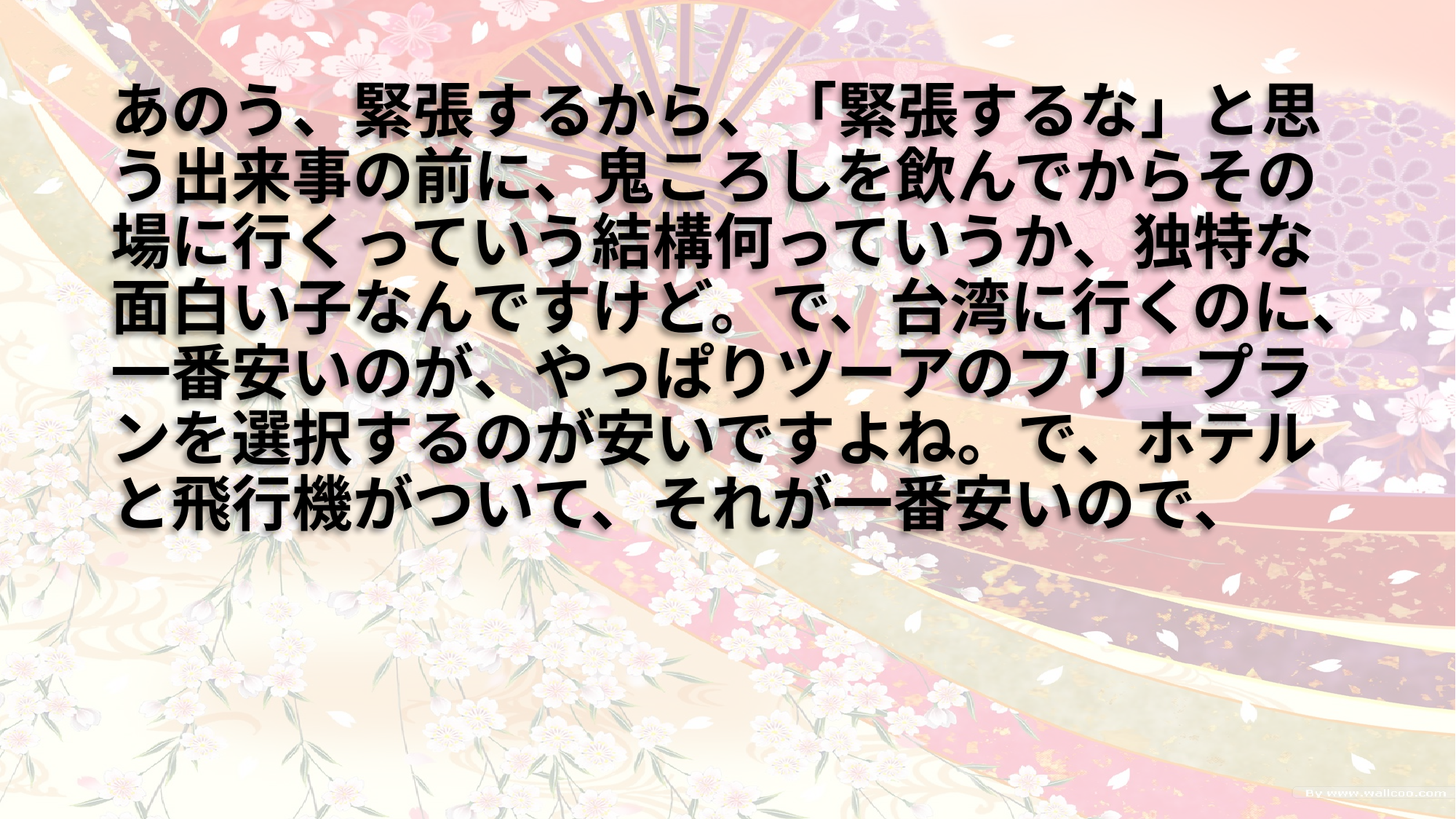

あのう、緊張するから、「緊張するな」と思う出来事の前に、鬼ころしを飲んでからその場に行くっていう結構何っていうか、独特な面白い子なんですけど。で、台湾に行くのに、一番安いのが、やっぱりツーアのフリープランを選択するのが安いですよね。で、ホテルと飛行機がついて、それが一番安いので、